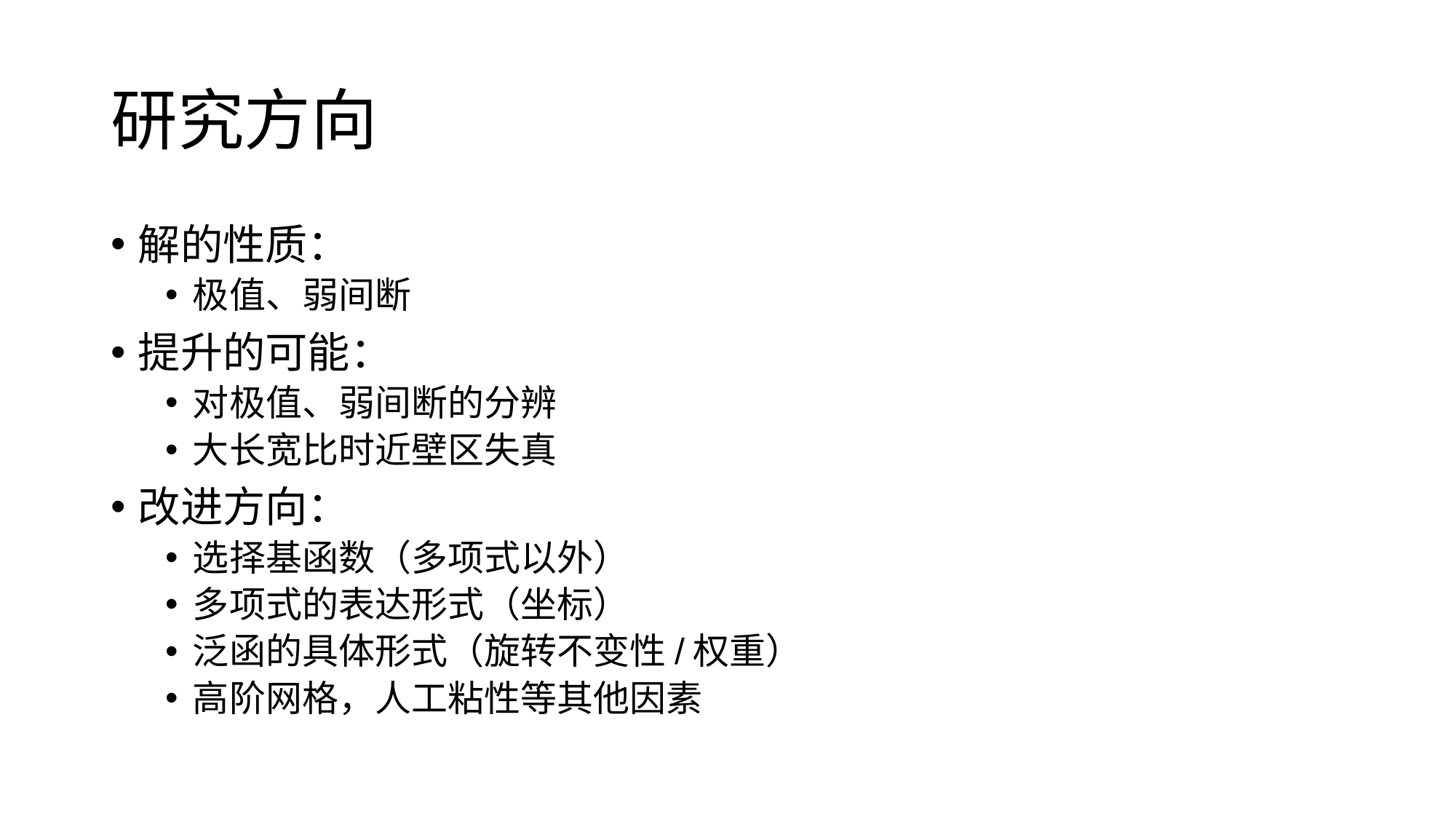

# 研究方向
解的性质：
极值、弱间断
提升的可能：
对极值、弱间断的分辨
大长宽比时近壁区失真
改进方向：
选择基函数（多项式以外）
多项式的表达形式（坐标）
泛函的具体形式（旋转不变性/权重）
高阶网格，人工粘性等其他因素